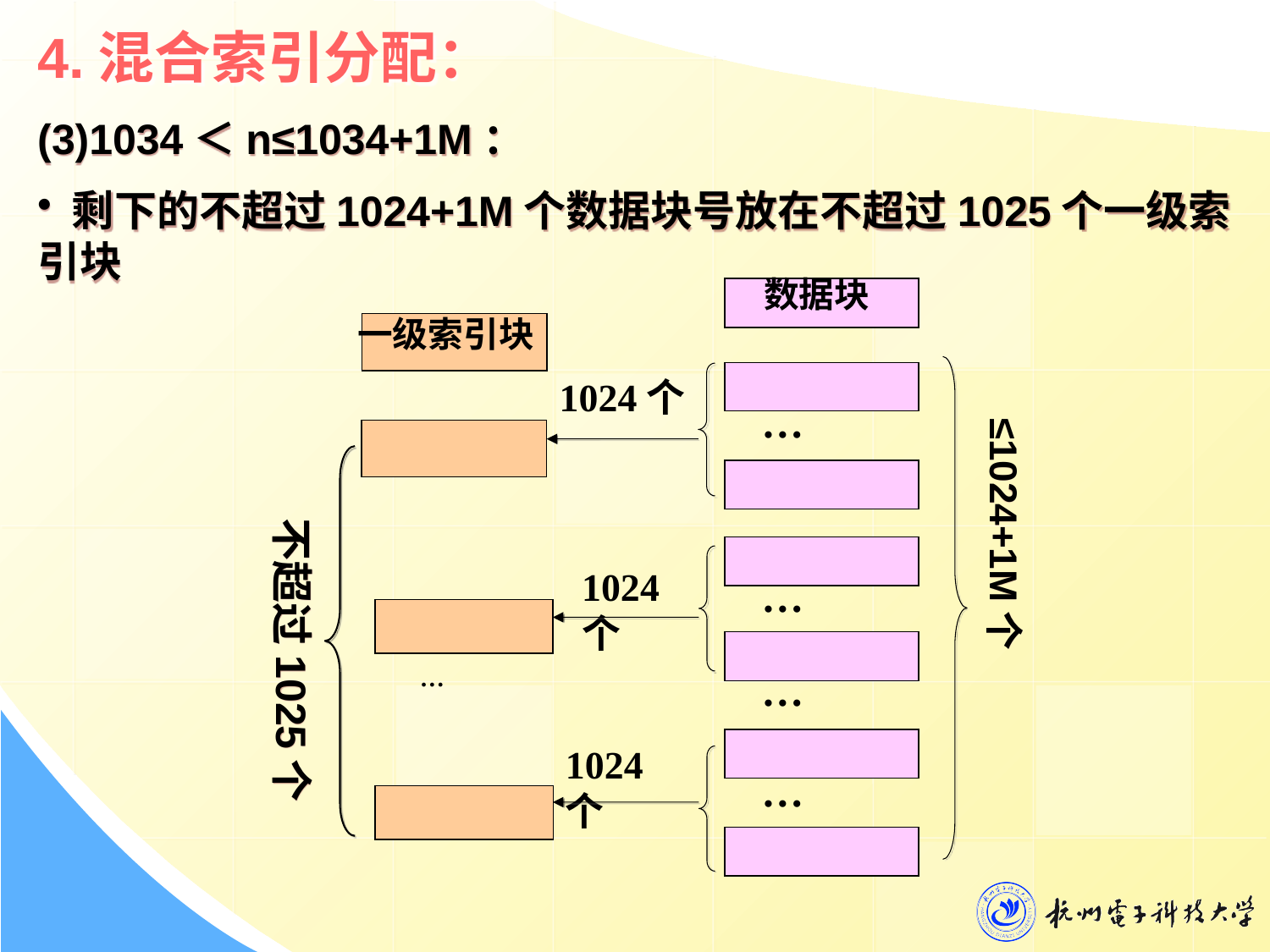

# 4.混合索引分配：
(3)1034＜n≤1034+1M：
 剩下的不超过1024+1M个数据块号放在不超过1025个一级索引块
数据块

…
≤1024+1M个

…

…

…

一级索引块

1024个

不超过1025个

1024个

…
1024个